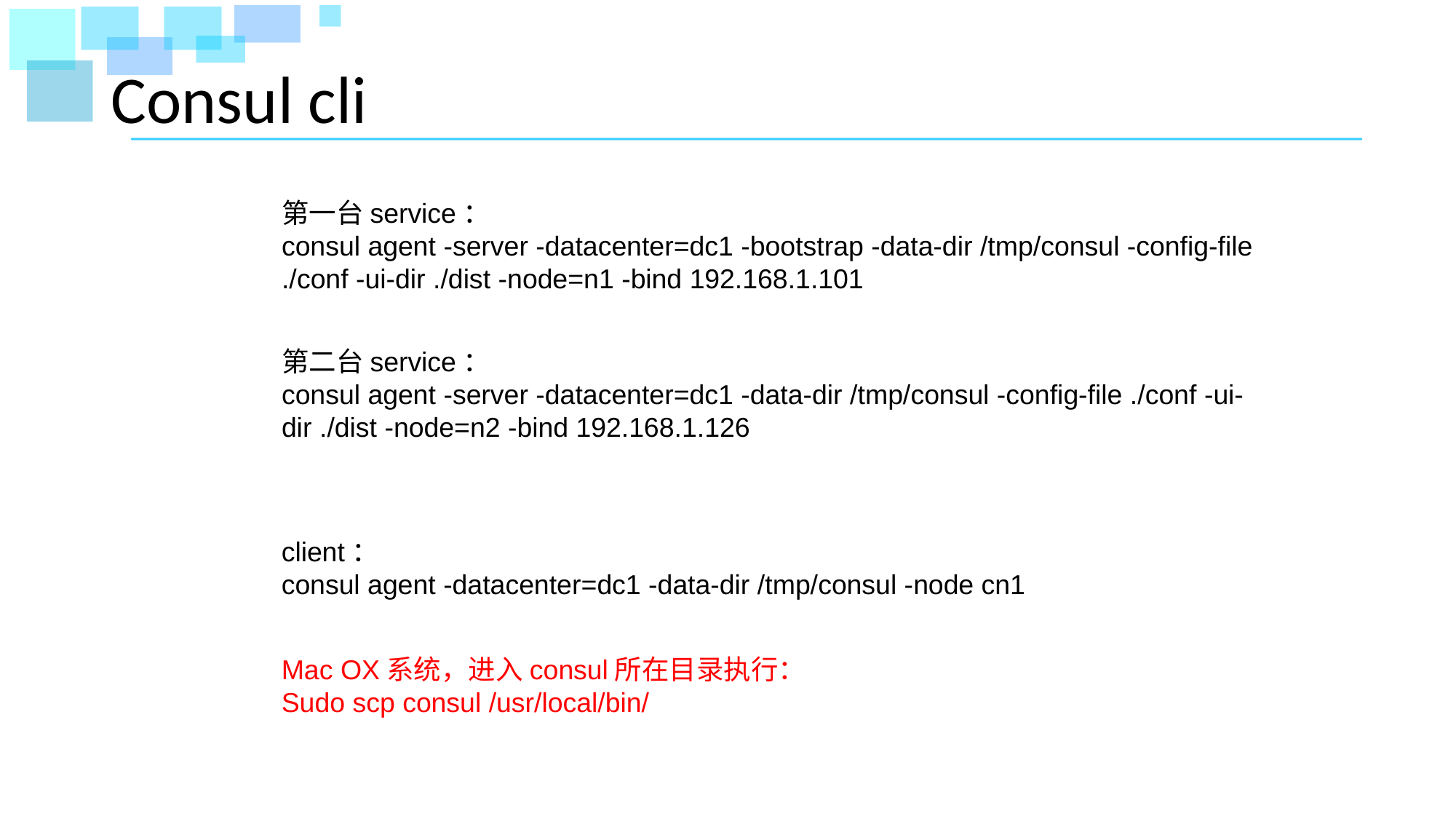

# Consul cli
第一台service：
consul agent -server -datacenter=dc1 -bootstrap -data-dir /tmp/consul -config-file ./conf -ui-dir ./dist -node=n1 -bind 192.168.1.101
第二台service：
consul agent -server -datacenter=dc1 -data-dir /tmp/consul -config-file ./conf -ui-dir ./dist -node=n2 -bind 192.168.1.126
client：
consul agent -datacenter=dc1 -data-dir /tmp/consul -node cn1
Mac OX系统，进入consul所在目录执行：
Sudo scp consul /usr/local/bin/